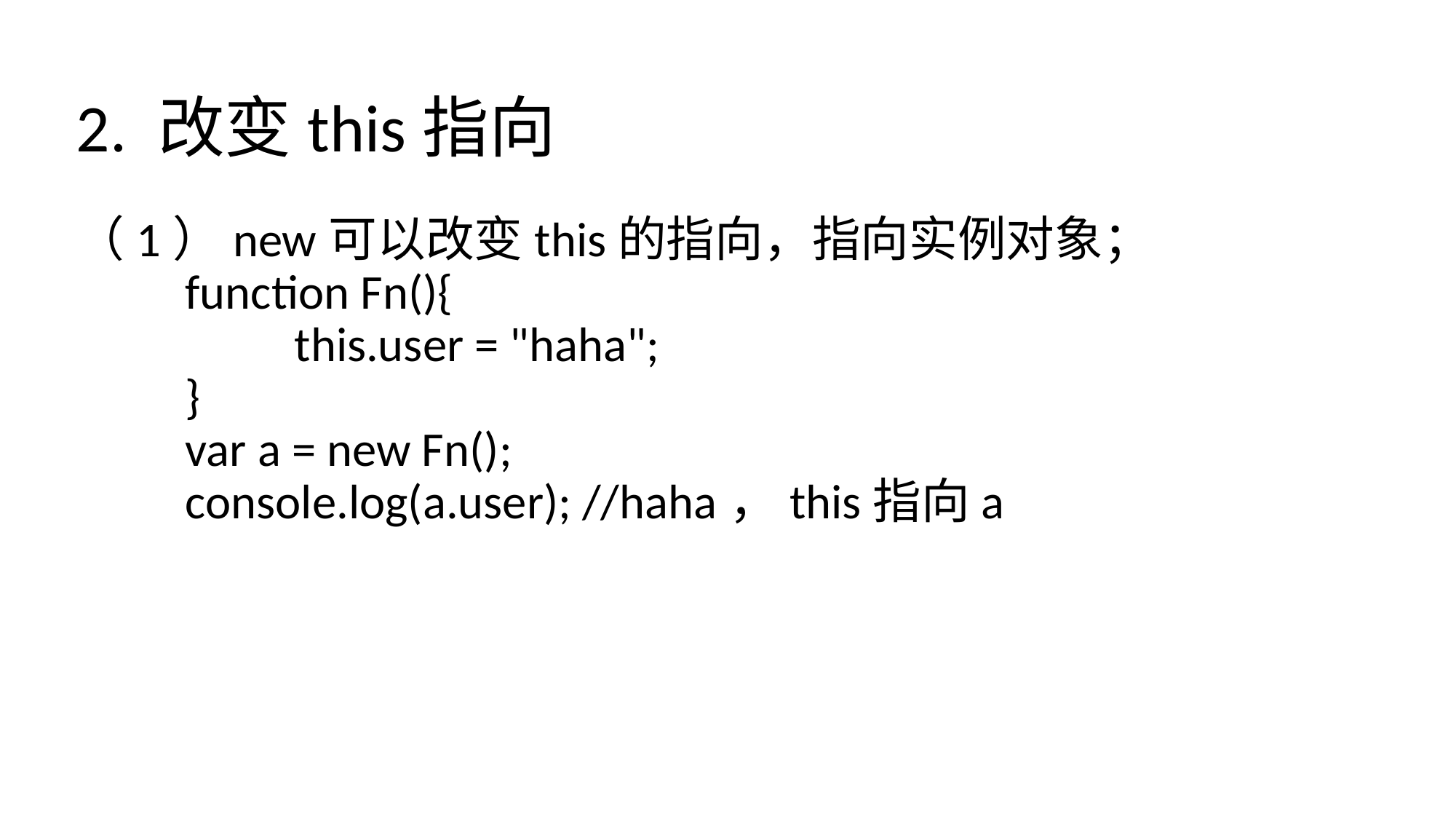

# 2. 改变this指向
（1）new可以改变this的指向，指向实例对象；
          function Fn(){
    		this.user = "haha";
	}
	var a = new Fn();
	console.log(a.user); //haha，this指向a